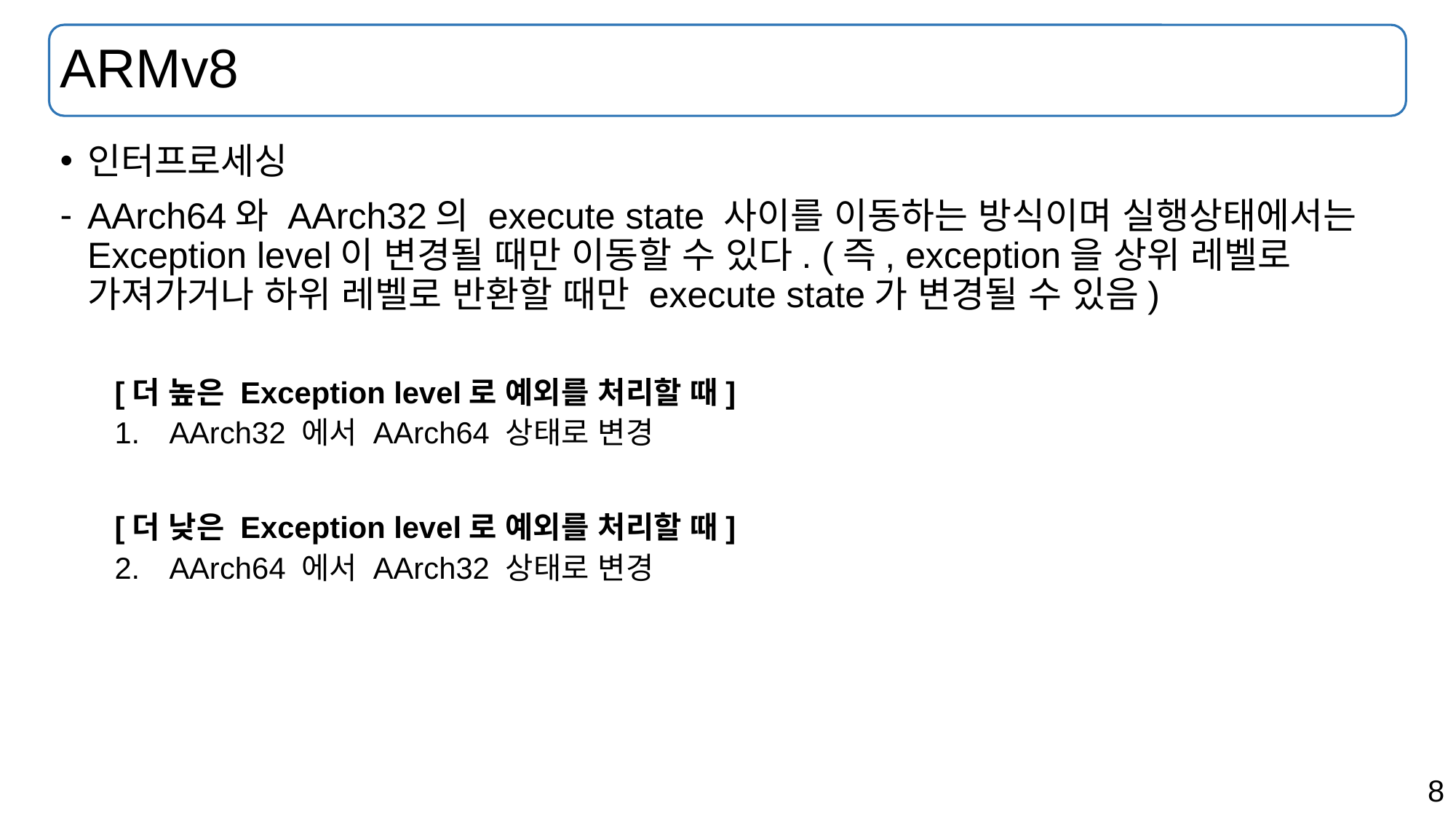

# ARMv8
인터프로세싱
AArch64와 AArch32의 execute state 사이를 이동하는 방식이며 실행상태에서는 Exception level이 변경될 때만 이동할 수 있다. (즉, exception을 상위 레벨로 가져가거나 하위 레벨로 반환할 때만 execute state가 변경될 수 있음)

[더 높은 Exception level로 예외를 처리할 때]
AArch32 에서 AArch64 상태로 변경

[더 낮은 Exception level로 예외를 처리할 때]
AArch64 에서 AArch32 상태로 변경